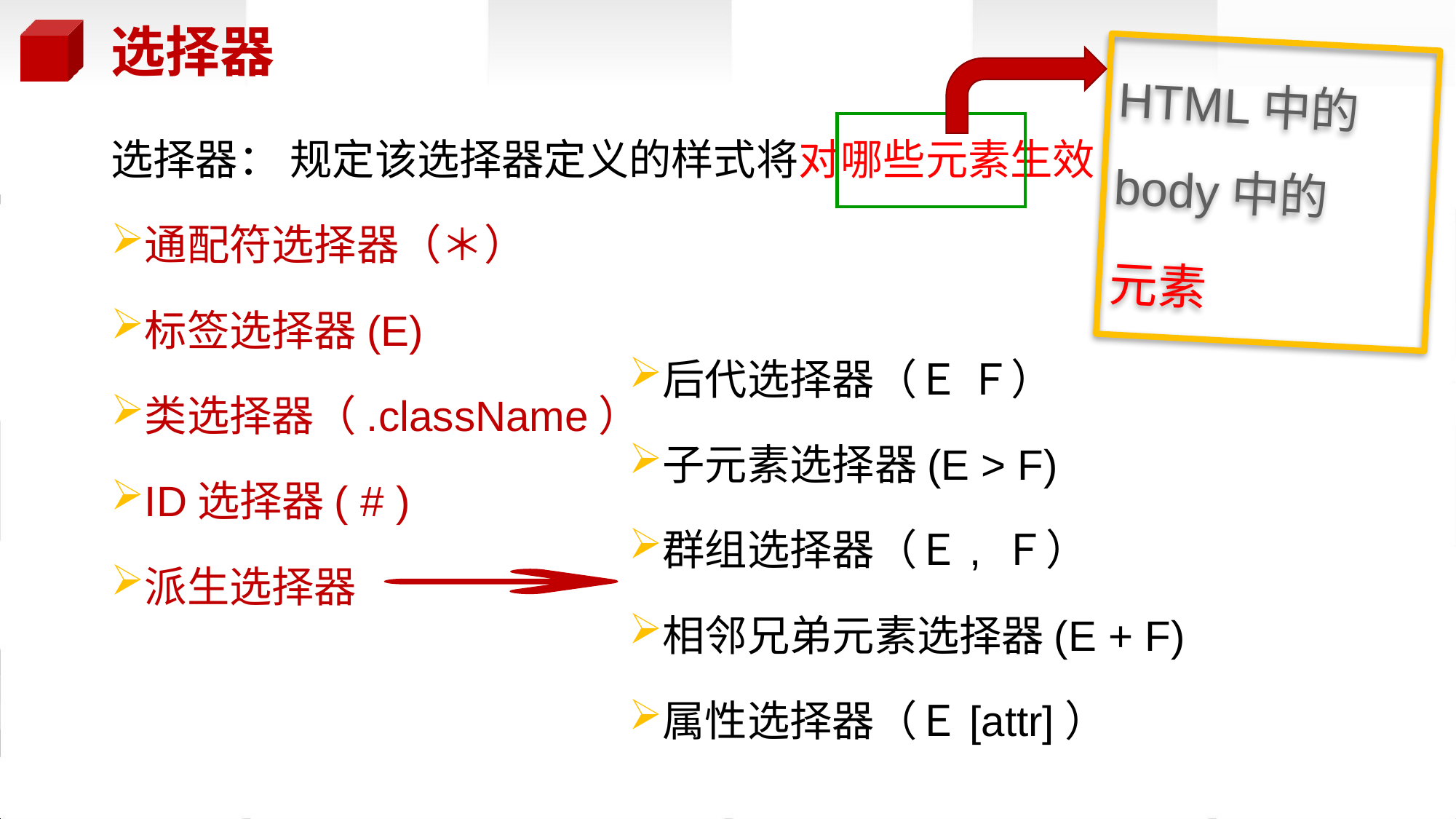

# 选择器
HTML中的body中的
元素

选择器： 规定该选择器定义的样式将对哪些元素生效
通配符选择器（＊）
标签选择器(E)
类选择器（.className）
ID选择器( # )
派生选择器

后代选择器（Ｅ Ｆ）
子元素选择器(E > F)
群组选择器（Ｅ, Ｆ）
相邻兄弟元素选择器(E + F)
属性选择器（Ｅ[attr]）